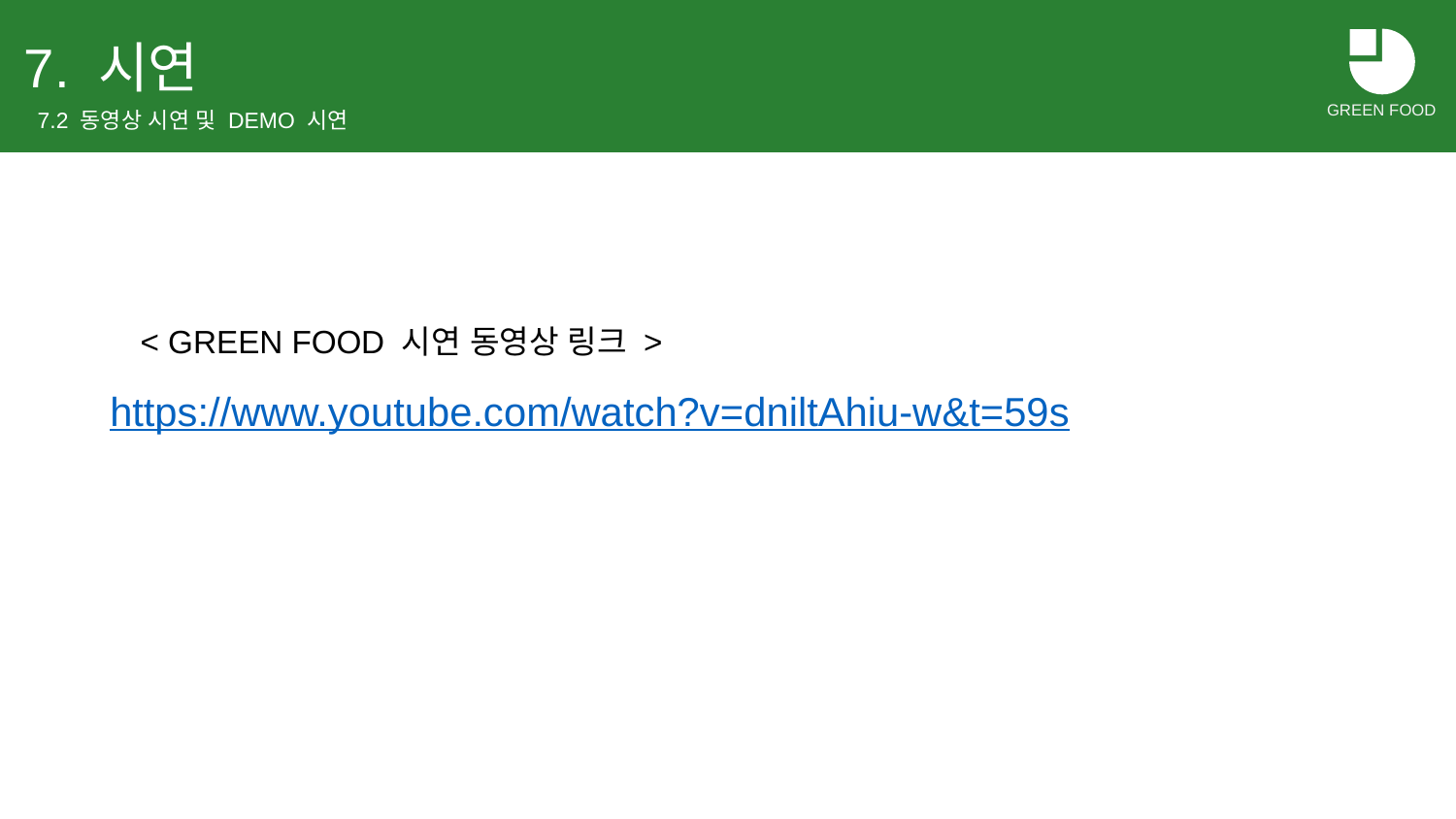

7. 시연

GREEN FOOD
7.2 동영상 시연 및 DEMO 시연
< GREEN FOOD 시연 동영상 링크 >
https://www.youtube.com/watch?v=dniltAhiu-w&t=59s